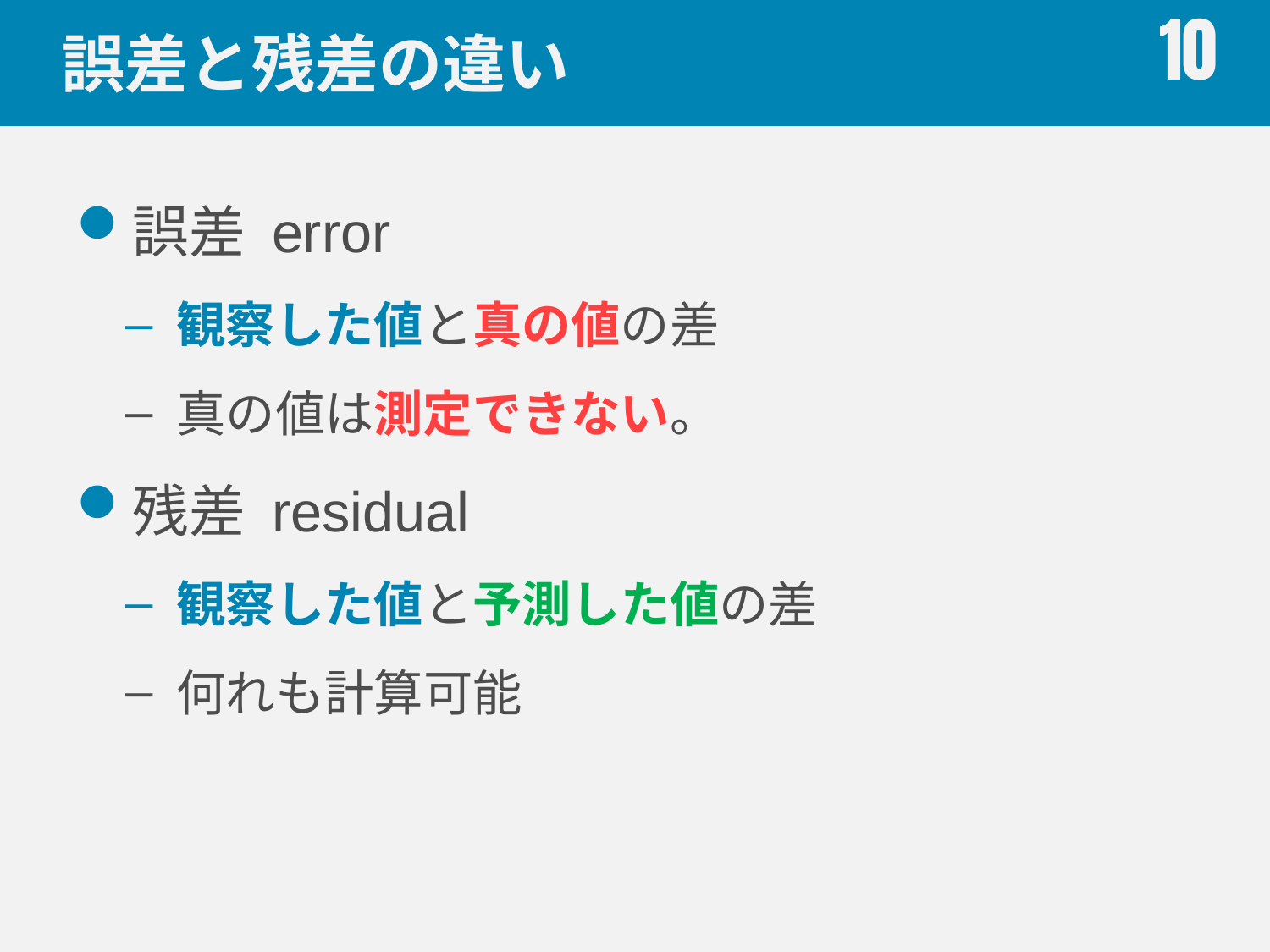

# 誤差と残差の違い
 10
誤差 error
観察した値と真の値の差
真の値は測定できない。
残差 residual
観察した値と予測した値の差
何れも計算可能